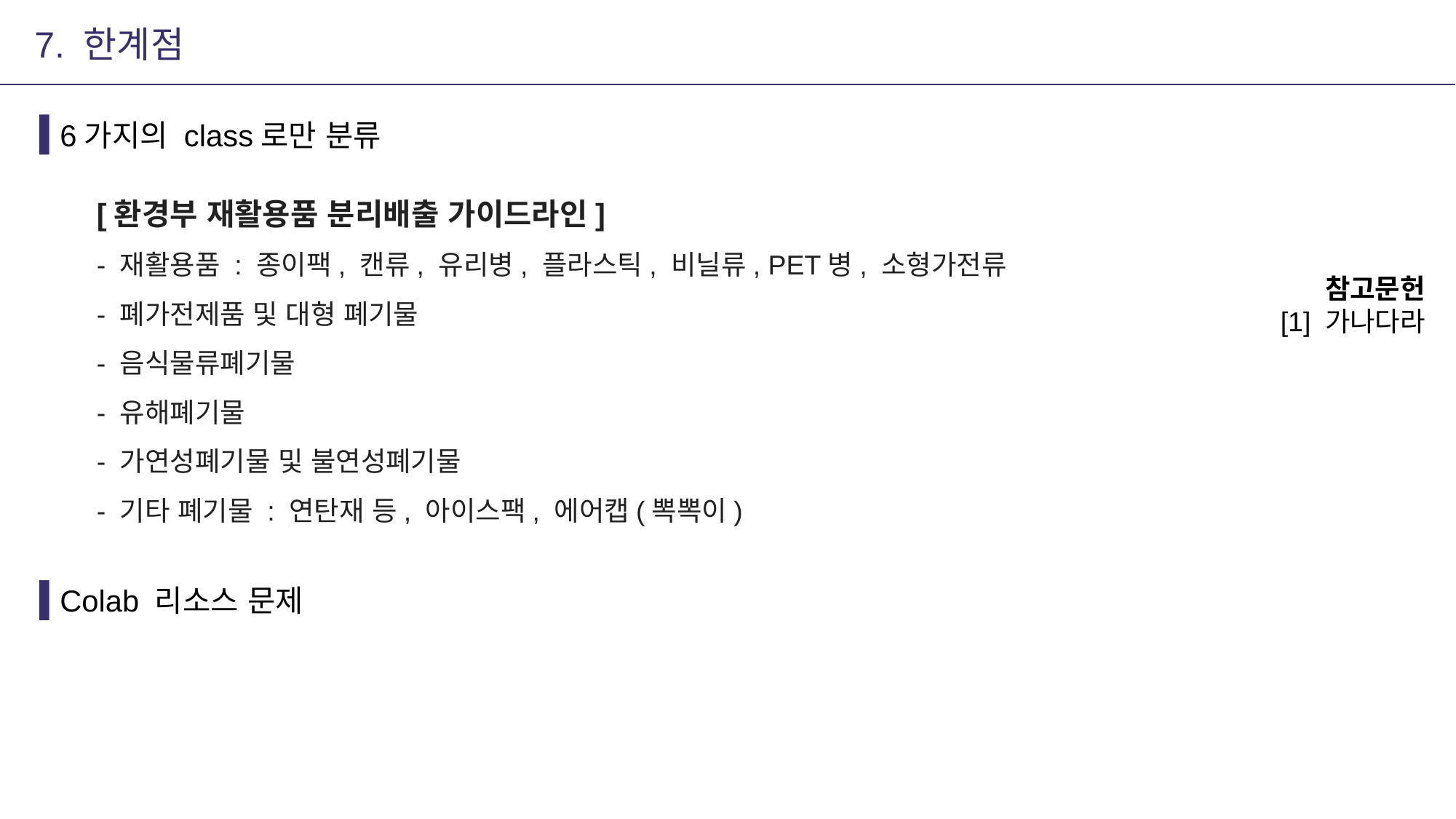

7. 한계점
6가지의 class로만 분류

[환경부 재활용품 분리배출 가이드라인]
- 재활용품 : 종이팩, 캔류, 유리병, 플라스틱, 비닐류, PET병, 소형가전류
- 폐가전제품 및 대형 폐기물
- 음식물류폐기물
- 유해폐기물
- 가연성폐기물 및 불연성폐기물
- 기타 폐기물 : 연탄재 등, 아이스팩, 에어캡(뽁뽁이)
참고문헌
[1] 가나다라
Colab 리소스 문제